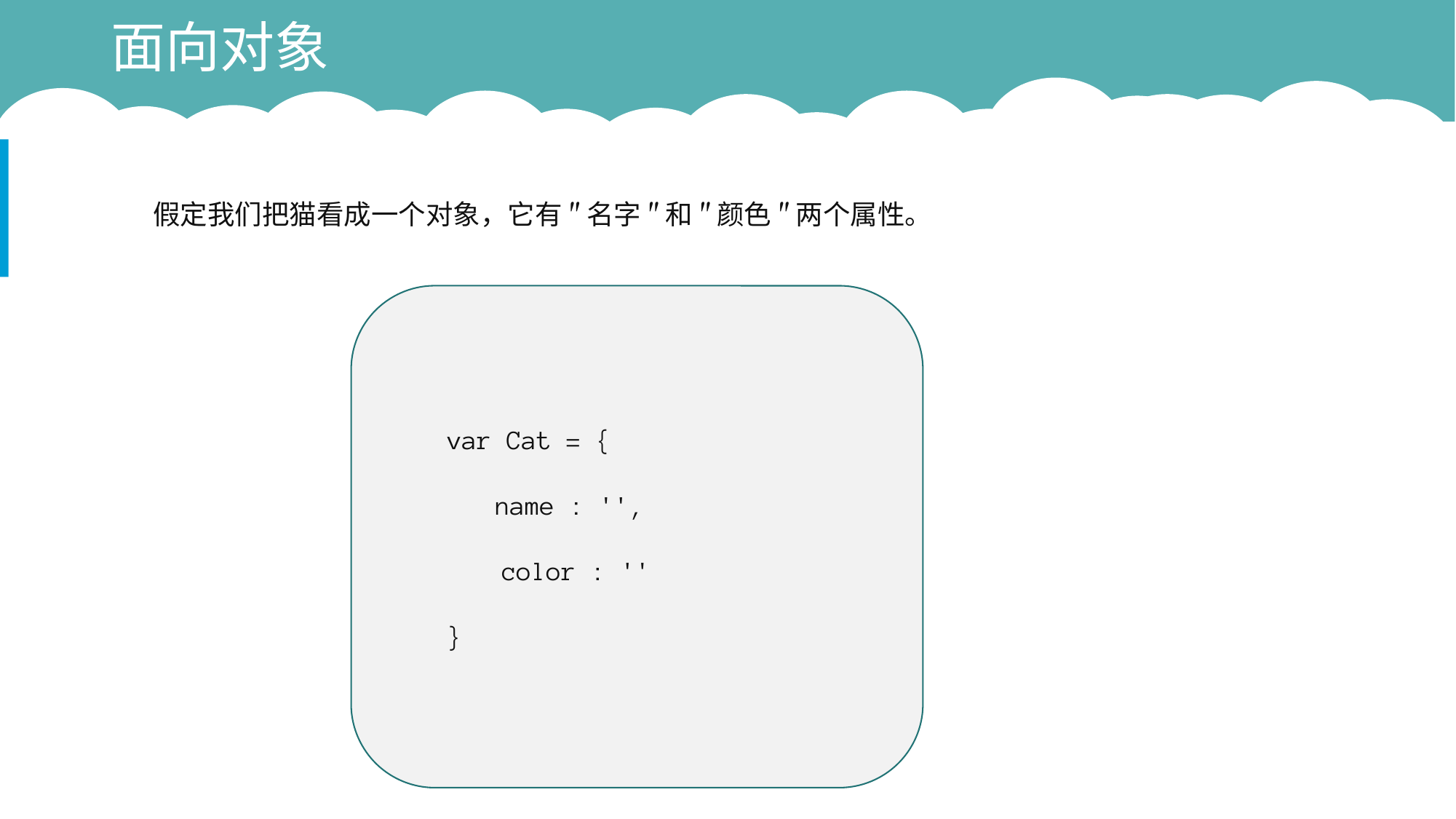

# 面向对象

假定我们把猫看成一个对象，它有"名字"和"颜色"两个属性。
　　var Cat = {

	name : '',

　　　　color : ''

　　}